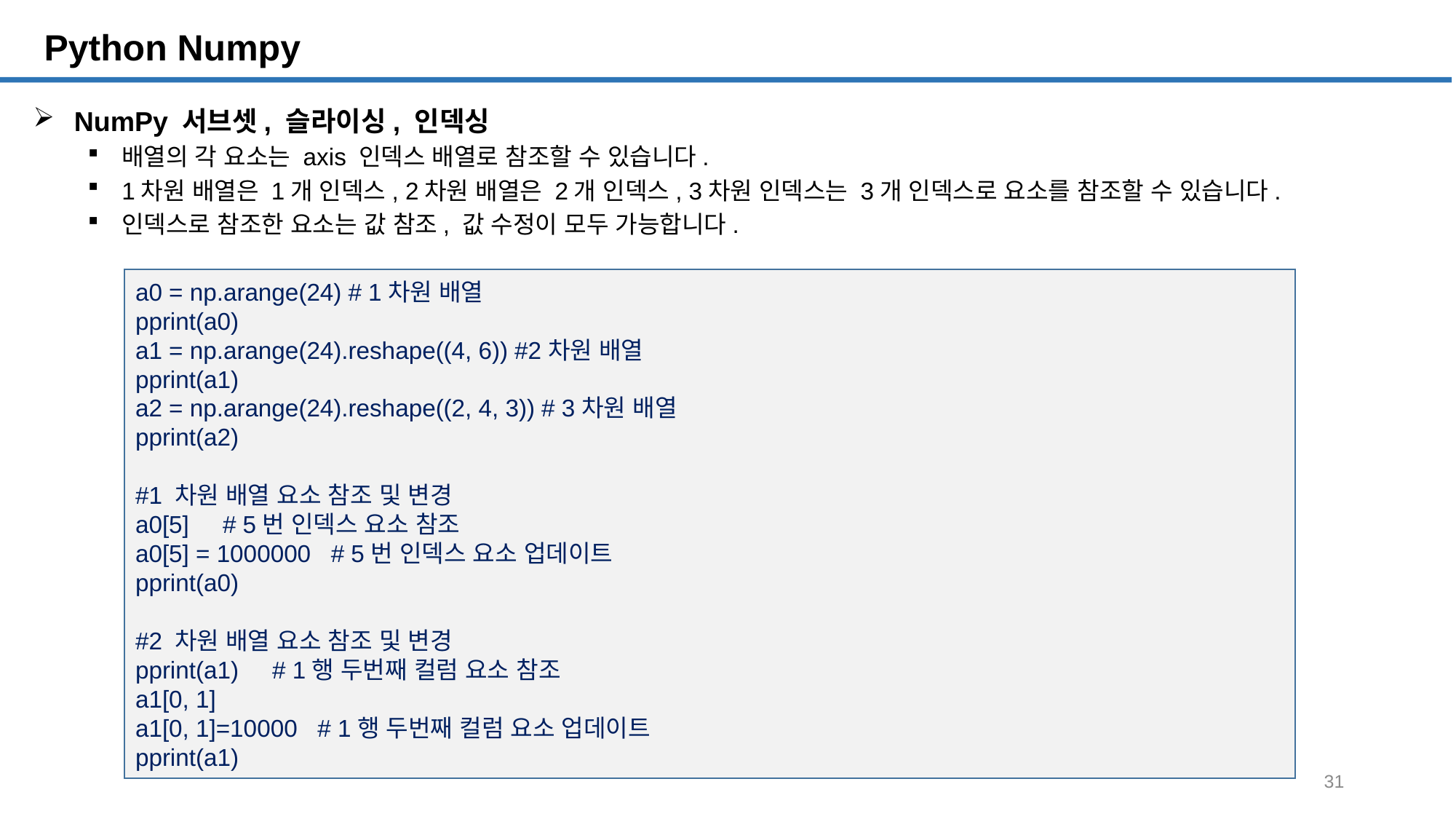

SQL 튜닝 개요
# Python Numpy

NumPy 서브셋, 슬라이싱, 인덱싱
배열의 각 요소는 axis 인덱스 배열로 참조할 수 있습니다.
1차원 배열은 1개 인덱스, 2차원 배열은 2개 인덱스, 3차원 인덱스는 3개 인덱스로 요소를 참조할 수 있습니다.
인덱스로 참조한 요소는 값 참조, 값 수정이 모두 가능합니다.
a0 = np.arange(24) # 1차원 배열
pprint(a0)
a1 = np.arange(24).reshape((4, 6)) #2차원 배열
pprint(a1)
a2 = np.arange(24).reshape((2, 4, 3)) # 3차원 배열
pprint(a2)

#1 차원 배열 요소 참조 및 변경
a0[5]     # 5번 인덱스 요소 참조
a0[5] = 1000000   # 5번 인덱스 요소 업데이트
pprint(a0)

#2 차원 배열 요소 참조 및 변경
pprint(a1)     # 1행 두번째 컬럼 요소 참조
a1[0, 1]
a1[0, 1]=10000   # 1행 두번째 컬럼 요소 업데이트
pprint(a1)
31